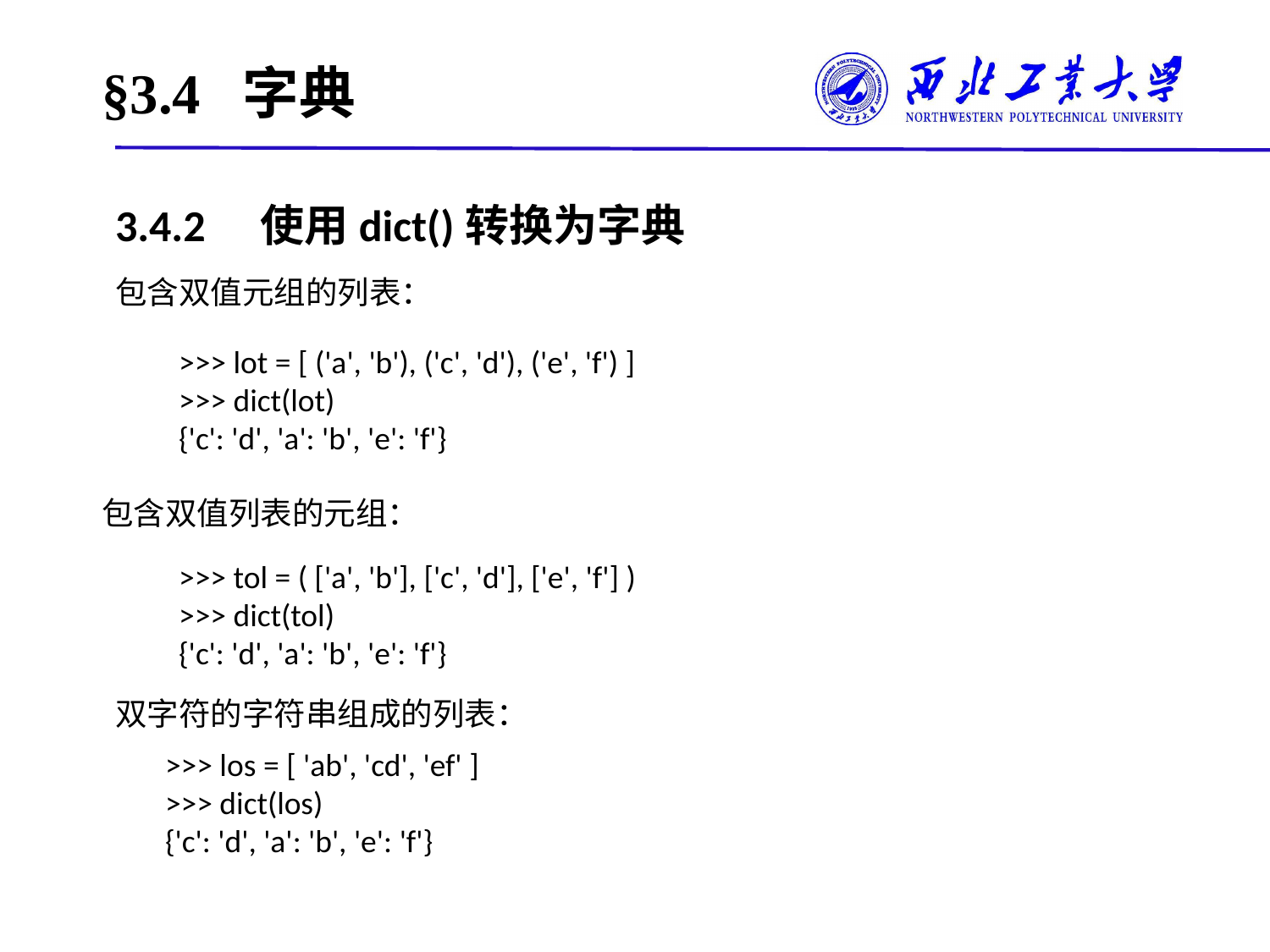

# §3.4  字典
3.4.2　使用dict()转换为字典

包含双值元组的列表：
>>> lot = [ ('a', 'b'), ('c', 'd'), ('e', 'f') ]
>>> dict(lot)
{'c': 'd', 'a': 'b', 'e': 'f'}
包含双值列表的元组：
>>> tol = ( ['a', 'b'], ['c', 'd'], ['e', 'f'] )
>>> dict(tol)
{'c': 'd', 'a': 'b', 'e': 'f'}
双字符的字符串组成的列表：
>>> los = [ 'ab', 'cd', 'ef' ]
>>> dict(los)
{'c': 'd', 'a': 'b', 'e': 'f'}